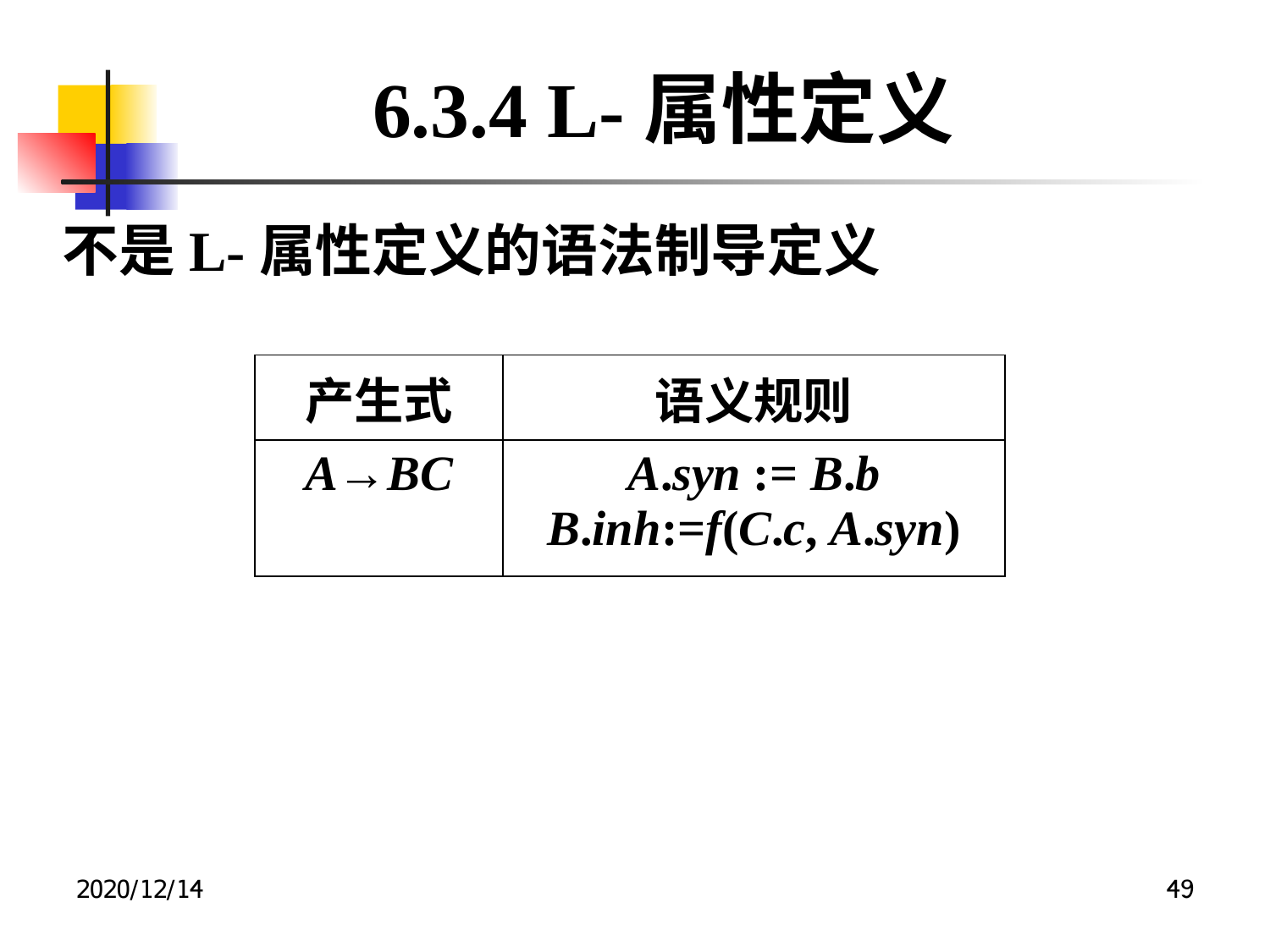

6.3.4 L-属性定义
不是L-属性定义的语法制导定义
| 产生式 | 语义规则 |
| --- | --- |
| A→BC | A.syn := B.b B.inh:=f(C.c, A.syn) |
2020/12/14
49